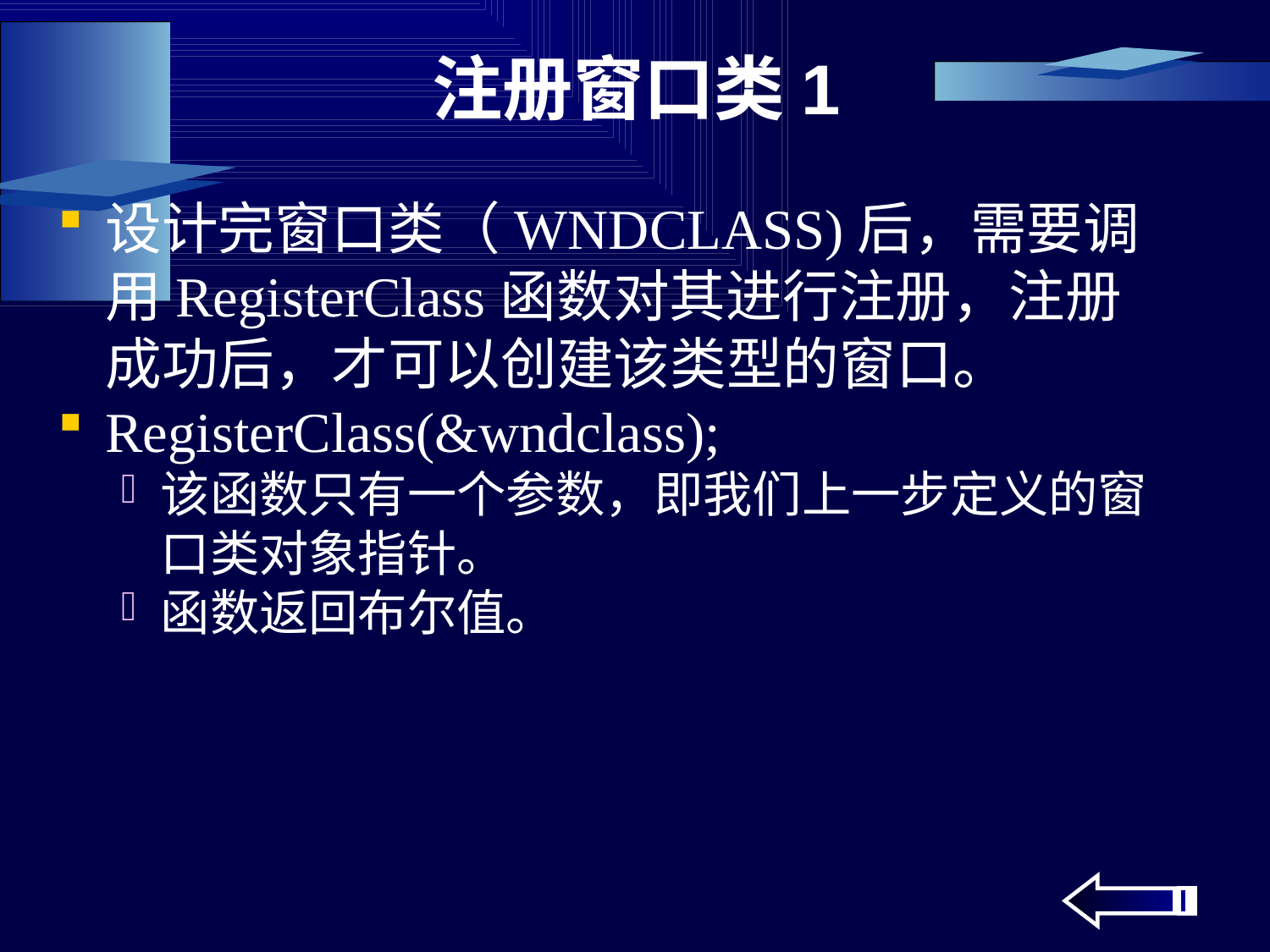

# 注册窗口类1
设计完窗口类（WNDCLASS)后，需要调用RegisterClass函数对其进行注册，注册成功后，才可以创建该类型的窗口。
RegisterClass(&wndclass);
该函数只有一个参数，即我们上一步定义的窗口类对象指针。
函数返回布尔值。